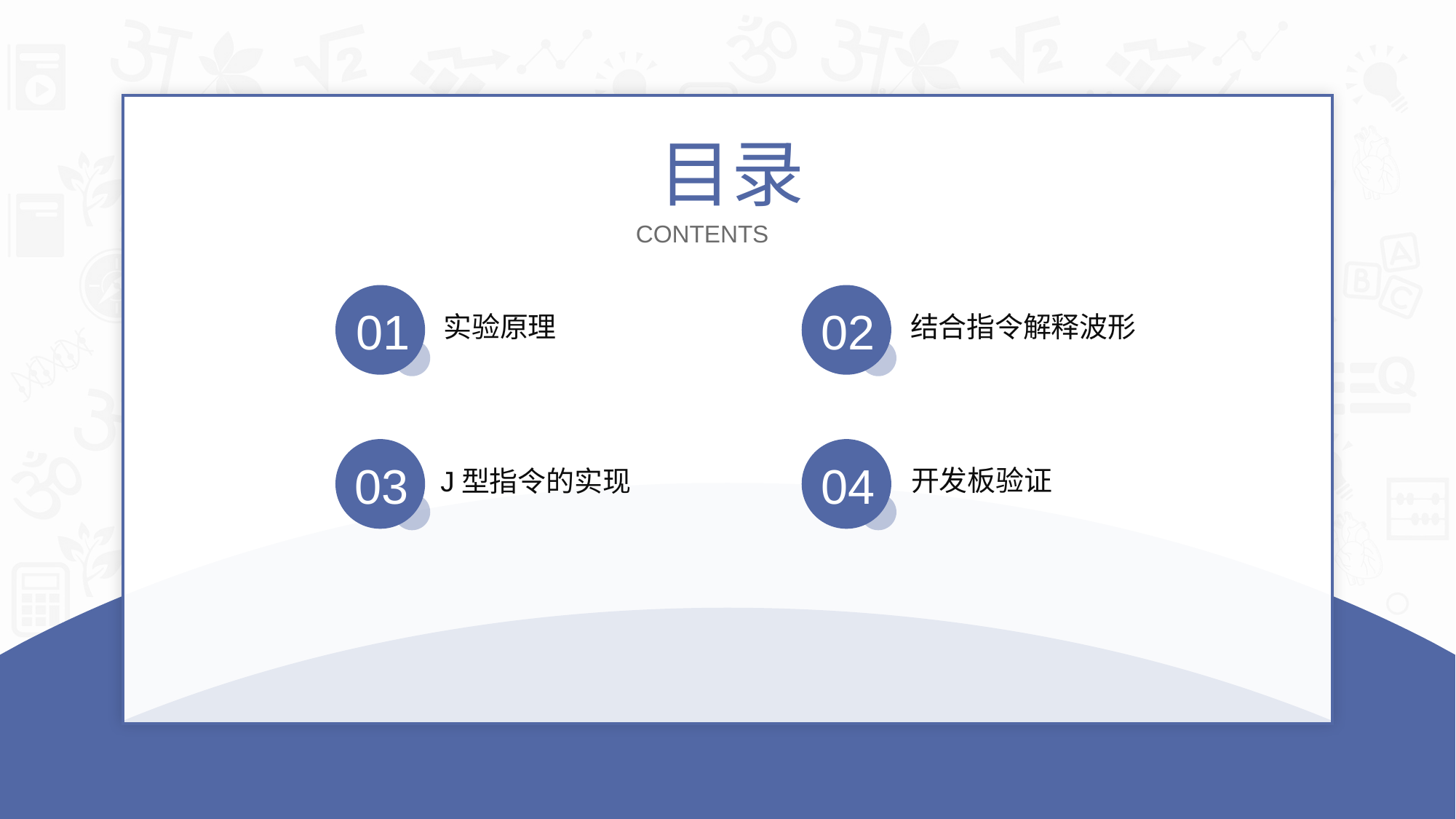

51PPT模板网   www.5 1pptmoban.com

目录
CONTENTS

01

02
实验原理
结合指令解释波形

03

04
开发板验证
J型指令的实现